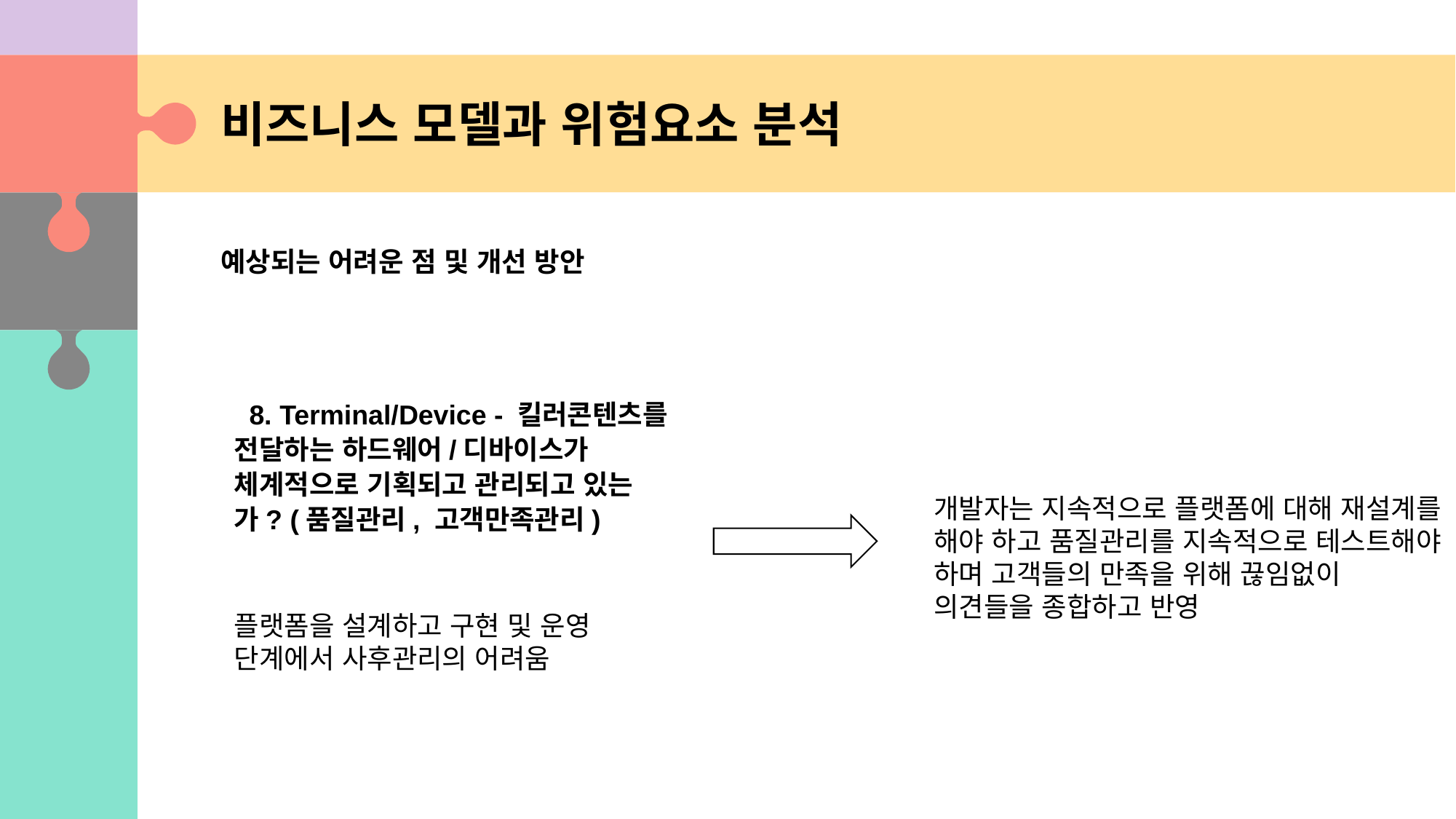

비즈니스 모델과 위험요소 분석

예상되는 어려운 점 및 개선 방안

8. Terminal/Device - 킬러콘텐츠를 전달하는 하드웨어/디바이스가 체계적으로 기획되고 관리되고 있는가? (품질관리, 고객만족관리)
개발자는 지속적으로 플랫폼에 대해 재설계를 해야 하고 품질관리를 지속적으로 테스트해야 하며 고객들의 만족을 위해 끊임없이 의견들을 종합하고 반영

플랫폼을 설계하고 구현 및 운영 단계에서 사후관리의 어려움